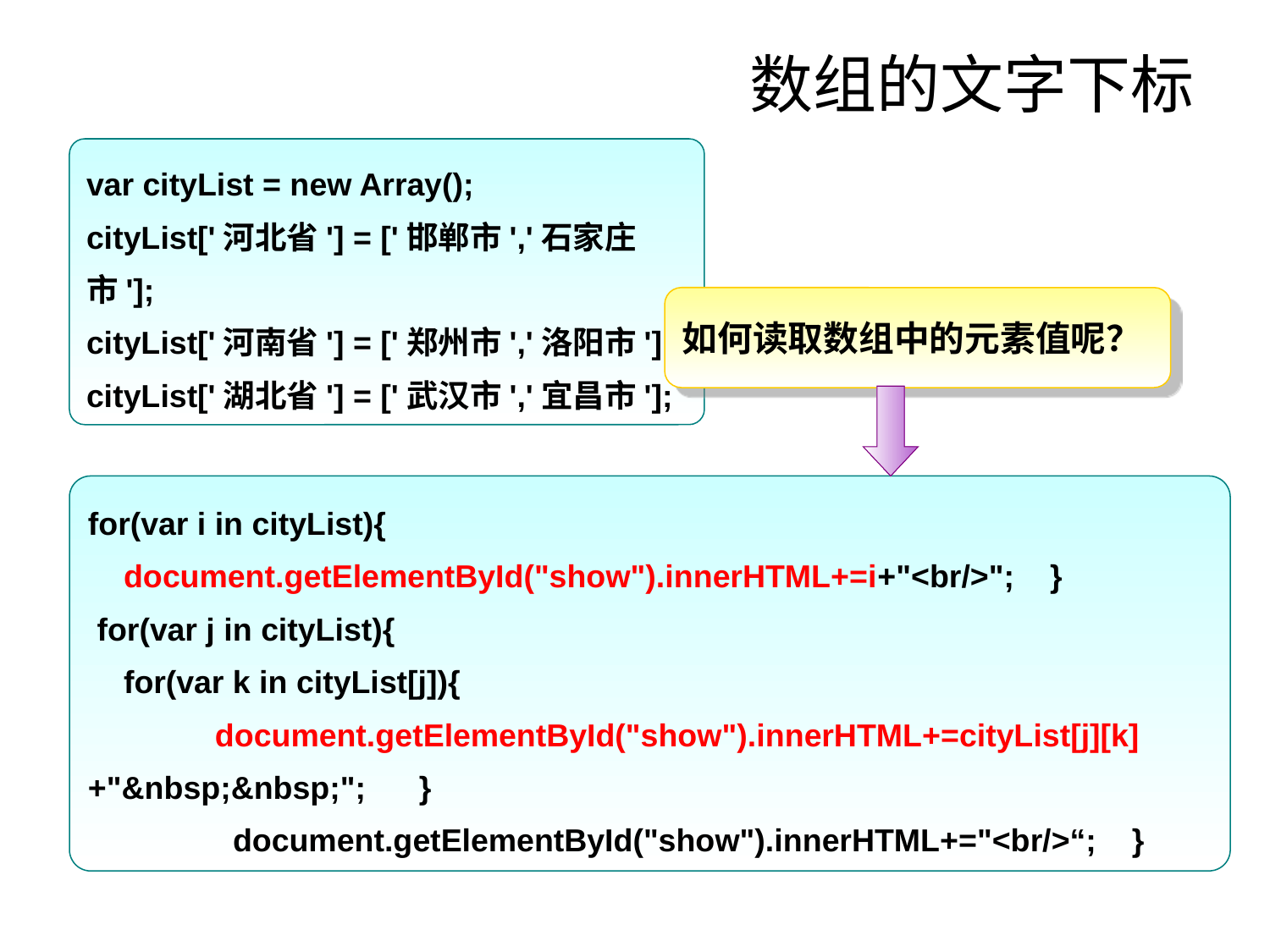

# 数组的文字下标
var cityList = new Array();
cityList['河北省'] = ['邯郸市','石家庄市'];
cityList['河南省'] = ['郑州市','洛阳市'];
cityList['湖北省'] = ['武汉市','宜昌市'];
如何读取数组中的元素值呢？

for(var i in cityList){
    document.getElementById("show").innerHTML+=i+"<br/>";    }
 for(var j in cityList){
    for(var k in cityList[j]){
	document.getElementById("show").innerHTML+=cityList[j][k]+"&nbsp;&nbsp;";      }
	  document.getElementById("show").innerHTML+="<br/>“;    }